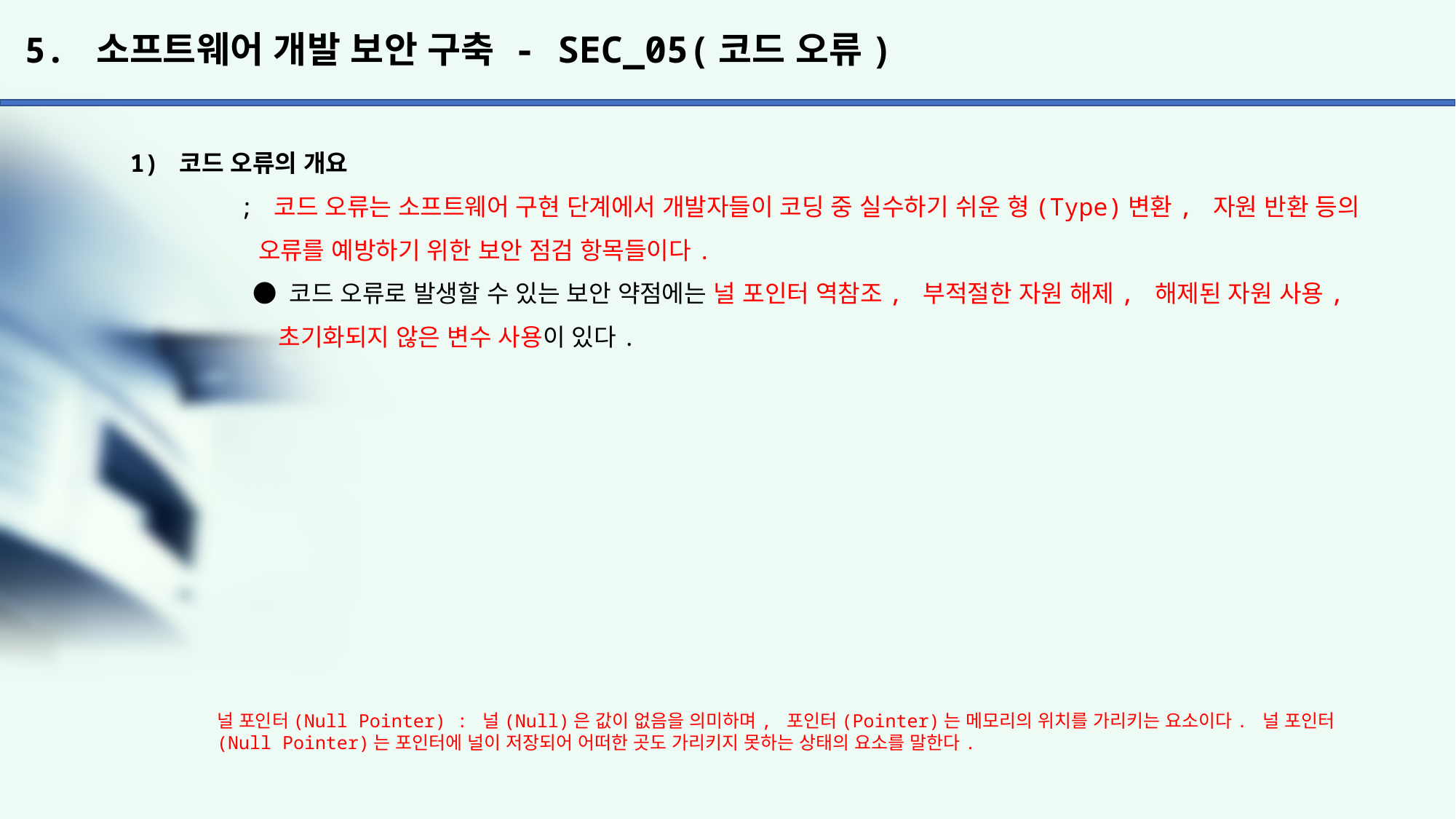

# 5. 소프트웨어 개발 보안 구축 - SEC_05(코드 오류)
1) 코드 오류의 개요
	; 코드 오류는 소프트웨어 구현 단계에서 개발자들이 코딩 중 실수하기 쉬운 형(Type)변환, 자원 반환 등의
	  오류를 예방하기 위한 보안 점검 항목들이다.
	  ● 코드 오류로 발생할 수 있는 보안 약점에는 널 포인터 역참조, 부적절한 자원 해제, 해제된 자원 사용,
	     초기화되지 않은 변수 사용이 있다.
널 포인터(Null Pointer) : 널(Null)은 값이 없음을 의미하며, 포인터(Pointer)는 메모리의 위치를 가리키는 요소이다. 널 포인터
(Null Pointer)는 포인터에 널이 저장되어 어떠한 곳도 가리키지 못하는 상태의 요소를 말한다.